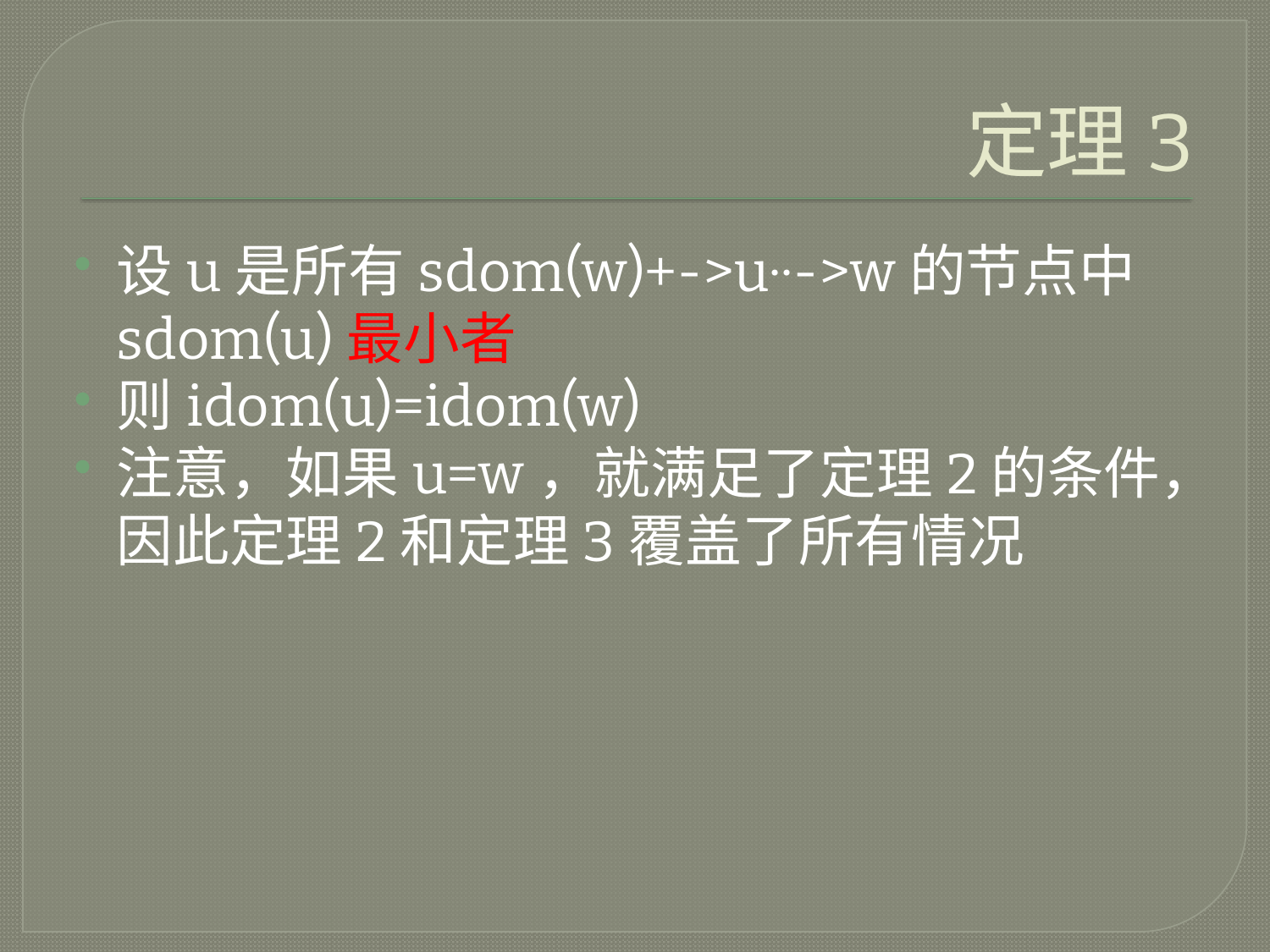

# 定理3
设u是所有sdom(w)+->u··->w的节点中sdom(u)最小者
则idom(u)=idom(w)
注意，如果u=w，就满足了定理2的条件，因此定理2和定理3覆盖了所有情况